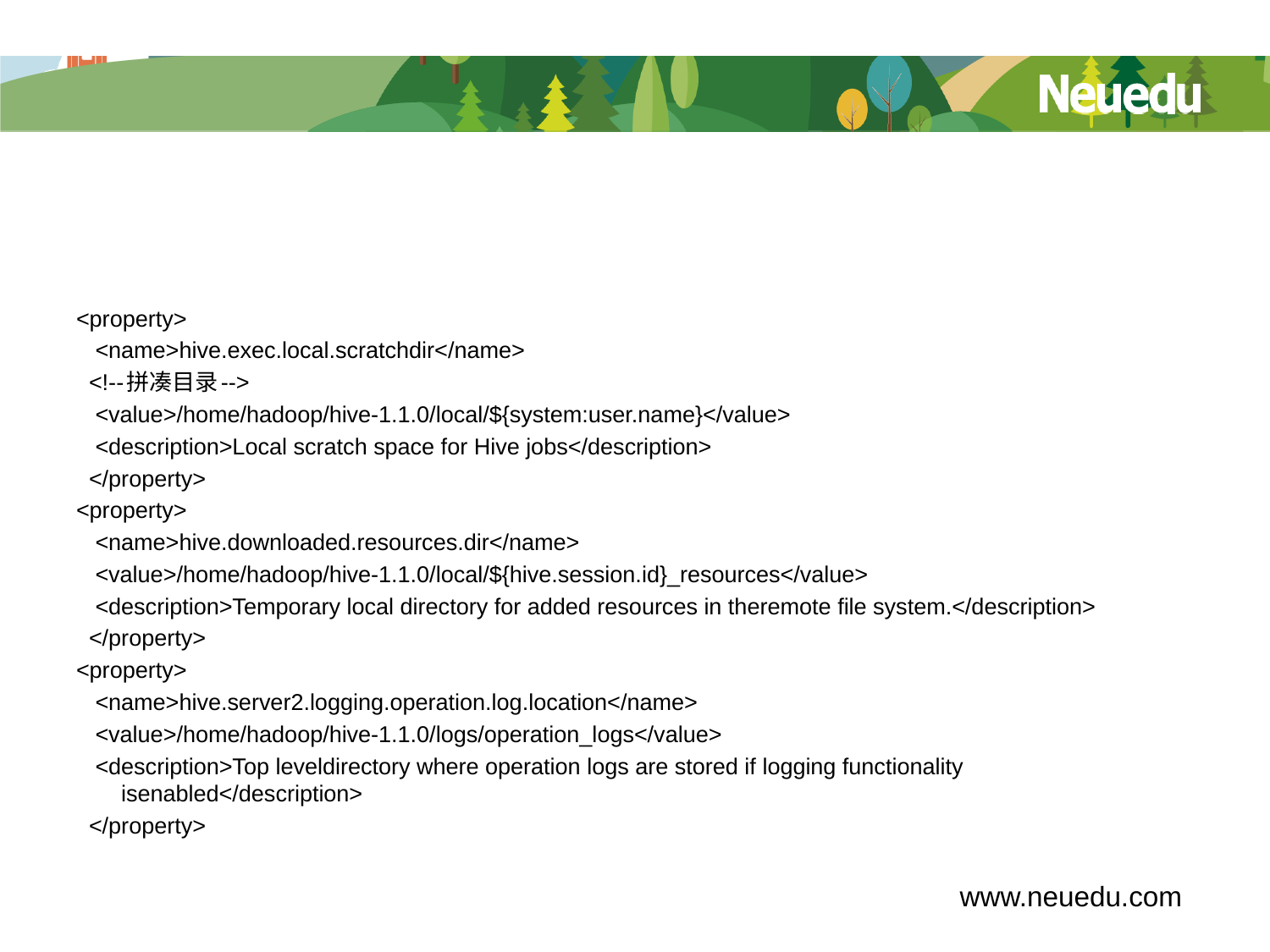

#
<property>
   <name>hive.exec.local.scratchdir</name>
  <!--拼凑目录-->
   <value>/home/hadoop/hive-1.1.0/local/${system:user.name}</value>
   <description>Local scratch space for Hive jobs</description>
  </property>
<property>
   <name>hive.downloaded.resources.dir</name>
   <value>/home/hadoop/hive-1.1.0/local/${hive.session.id}_resources</value>
   <description>Temporary local directory for added resources in theremote file system.</description>
  </property>
<property>
   <name>hive.server2.logging.operation.log.location</name>
   <value>/home/hadoop/hive-1.1.0/logs/operation_logs</value>
   <description>Top leveldirectory where operation logs are stored if logging functionality isenabled</description>
  </property>